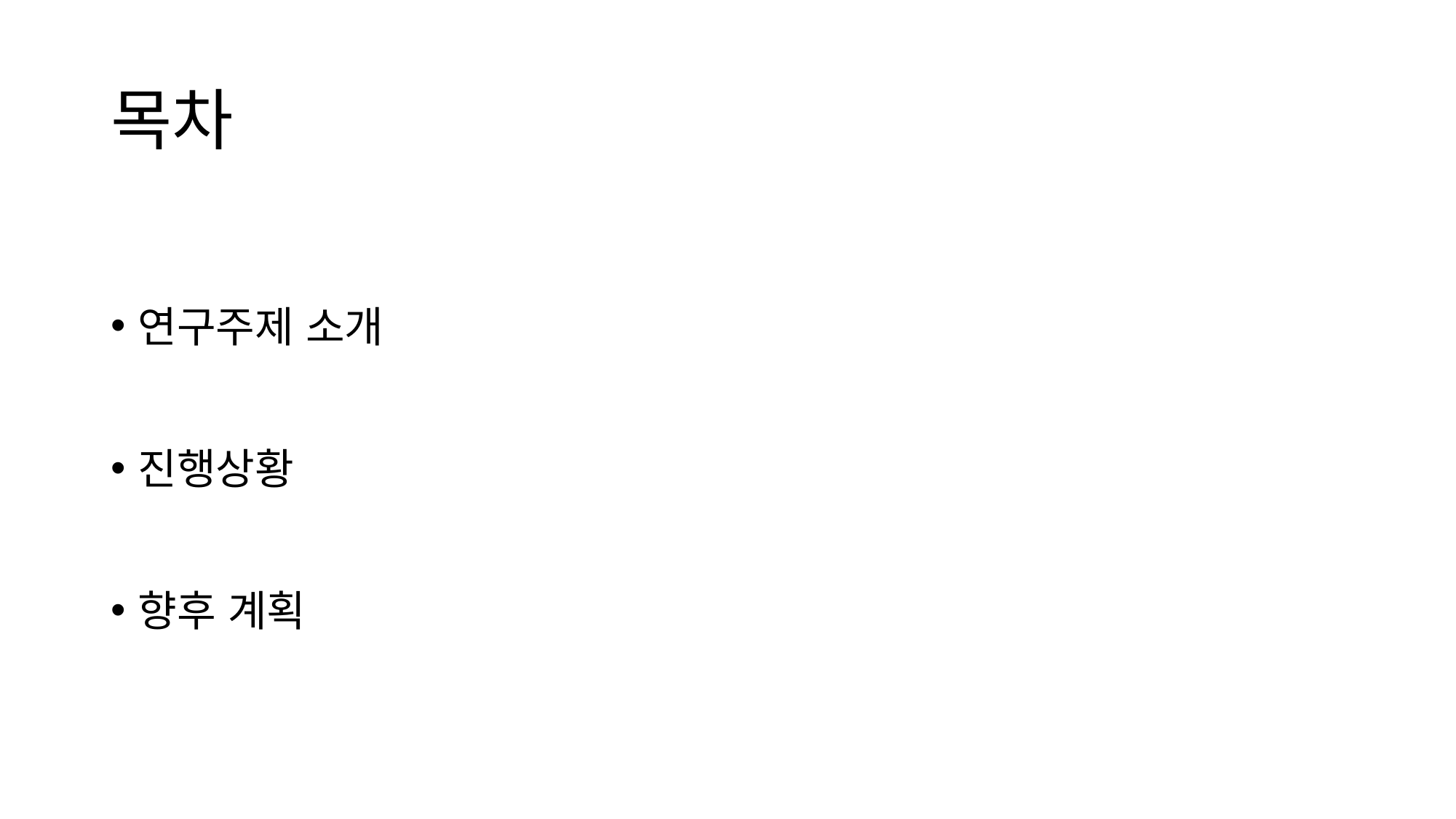

# 목차
연구주제 소개
진행상황
향후 계획